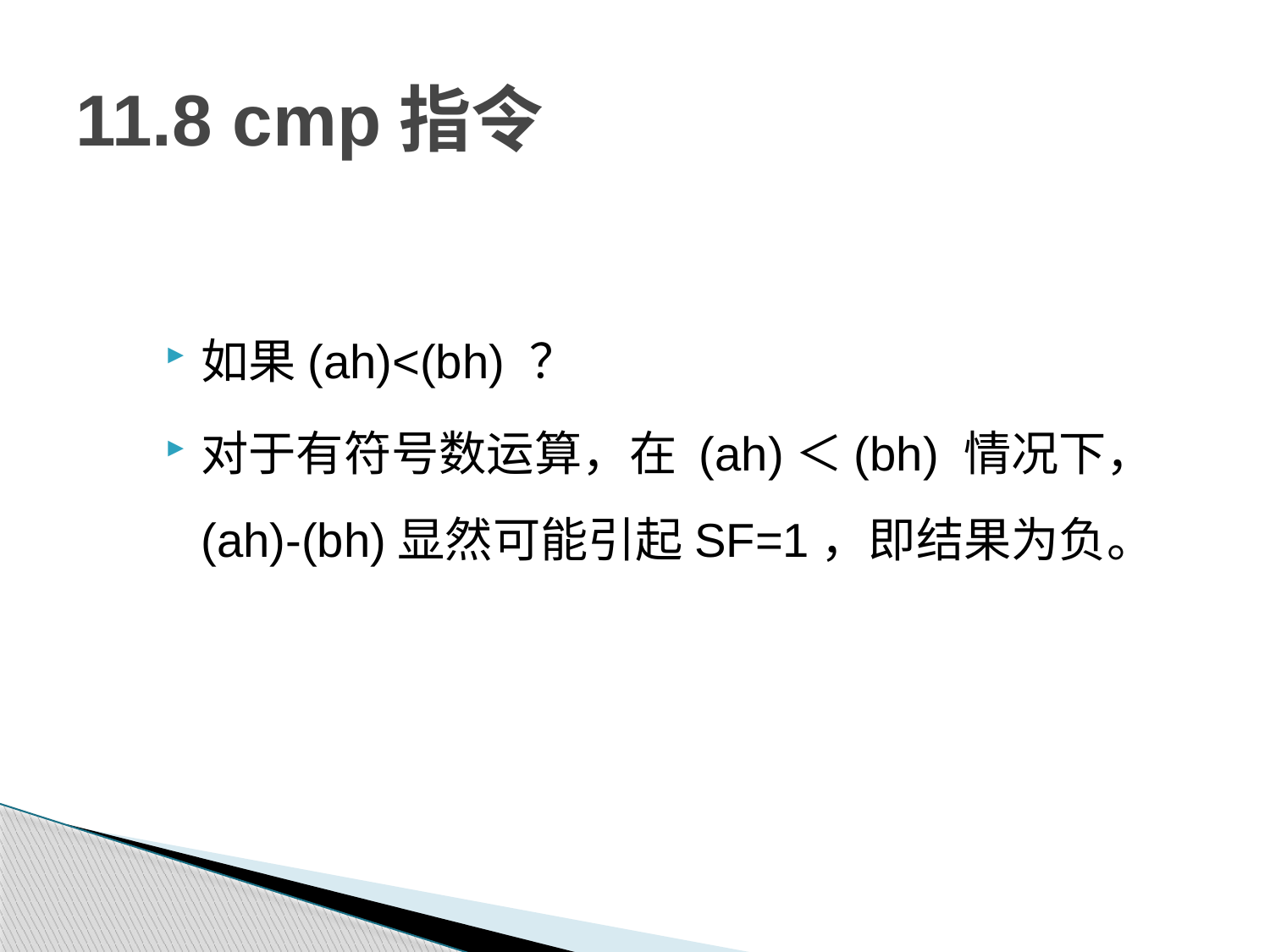

# 11.8 cmp指令
如果(ah)<(bh) ？
对于有符号数运算，在 (ah)＜(bh) 情况下，(ah)-(bh)显然可能引起SF=1，即结果为负。